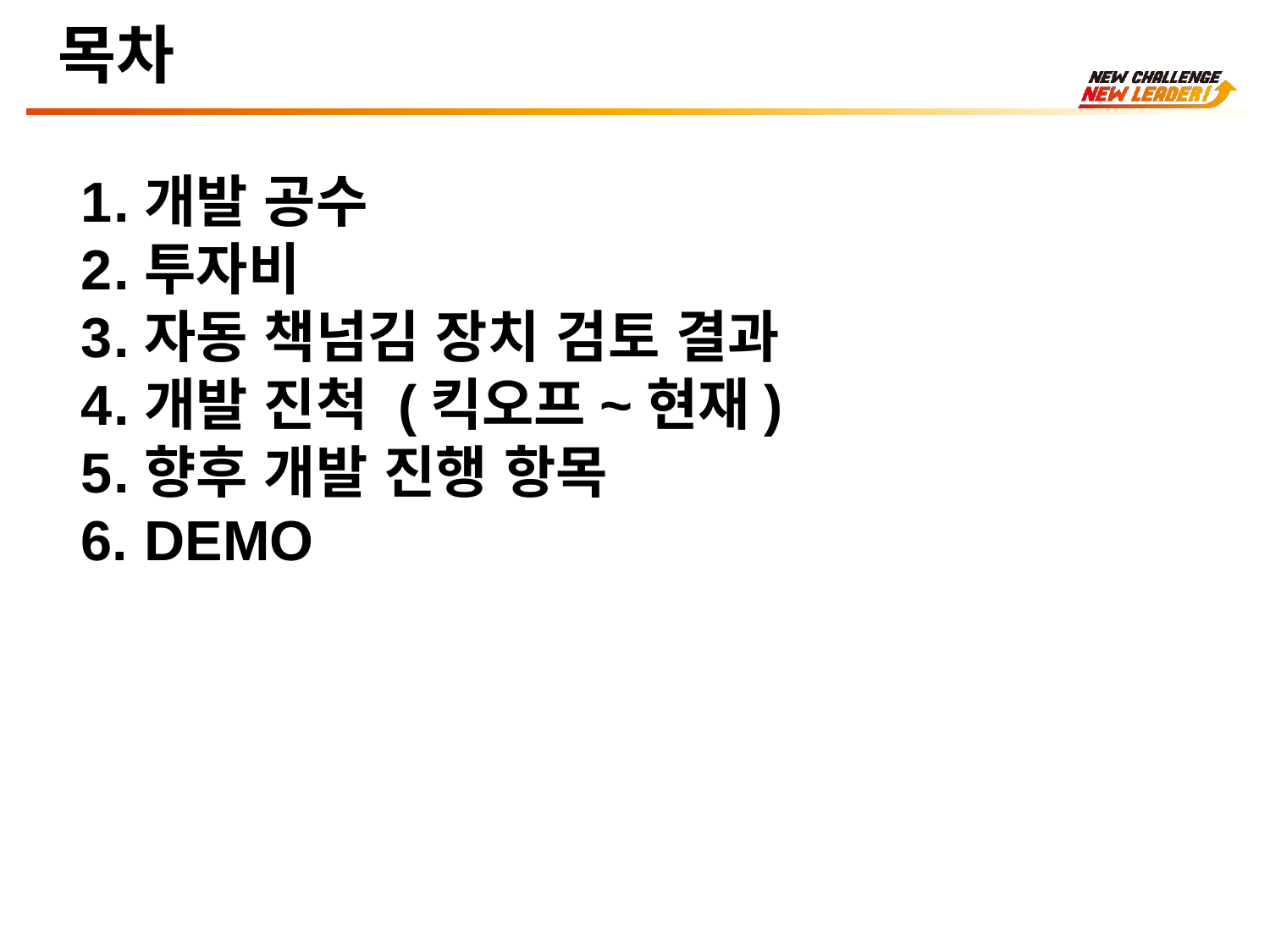

목차
개발 공수
투자비
자동 책넘김 장치 검토 결과
개발 진척 (킥오프~현재)
향후 개발 진행 항목
DEMO